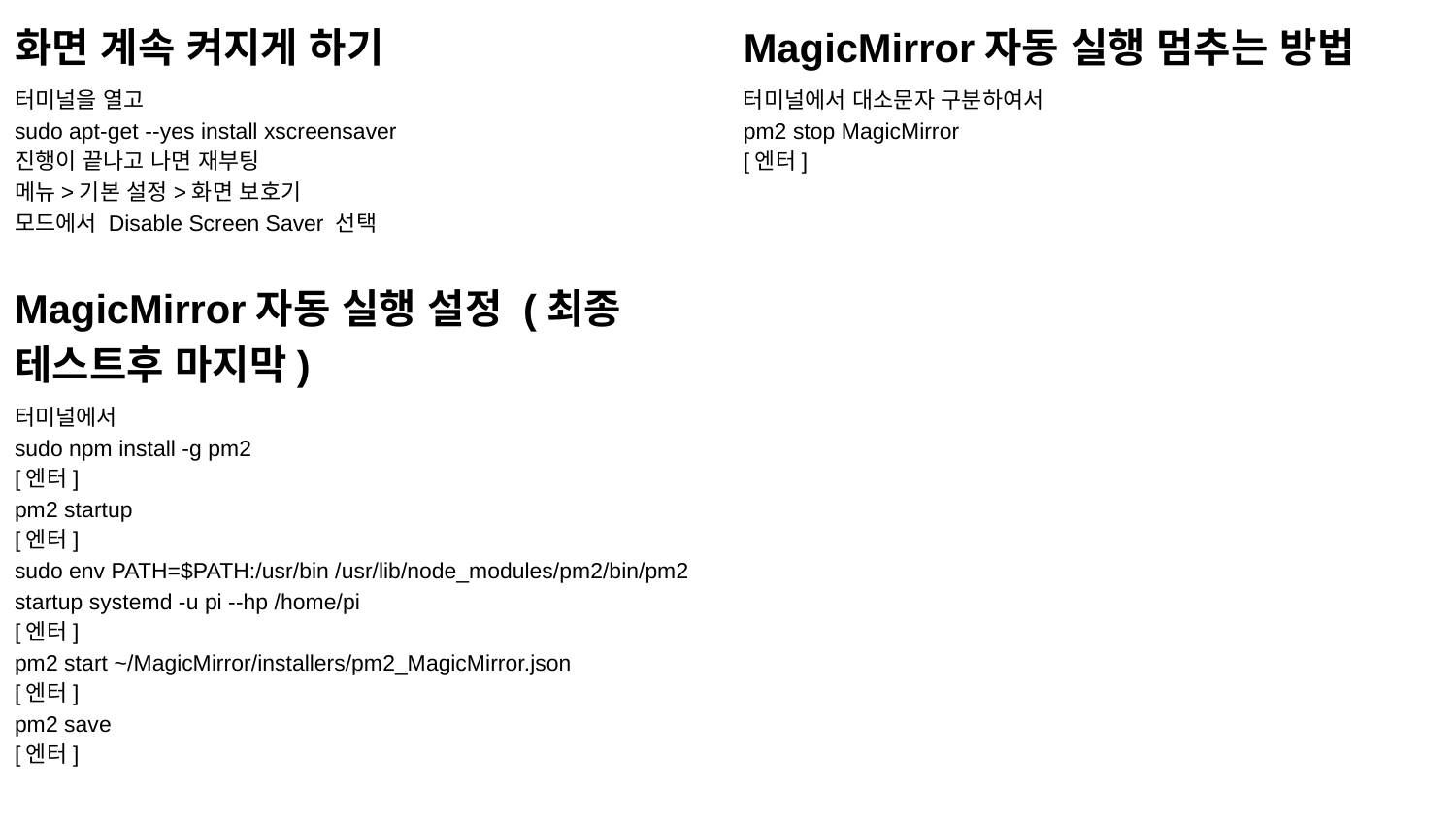

화면 계속 켜지게 하기
터미널을 열고
sudo apt-get --yes install xscreensaver
진행이 끝나고 나면 재부팅
메뉴>기본 설정>화면 보호기
모드에서 Disable Screen Saver 선택
MagicMirror자동 실행 설정 (최종 테스트후 마지막)
터미널에서
sudo npm install -g pm2
[엔터]
pm2 startup
[엔터]
sudo env PATH=$PATH:/usr/bin /usr/lib/node_modules/pm2/bin/pm2 startup systemd -u pi --hp /home/pi
[엔터]
pm2 start ~/MagicMirror/installers/pm2_MagicMirror.json
[엔터]
pm2 save
[엔터]

MagicMirror자동 실행 멈추는 방법
터미널에서 대소문자 구분하여서
pm2 stop MagicMirror
[엔터]